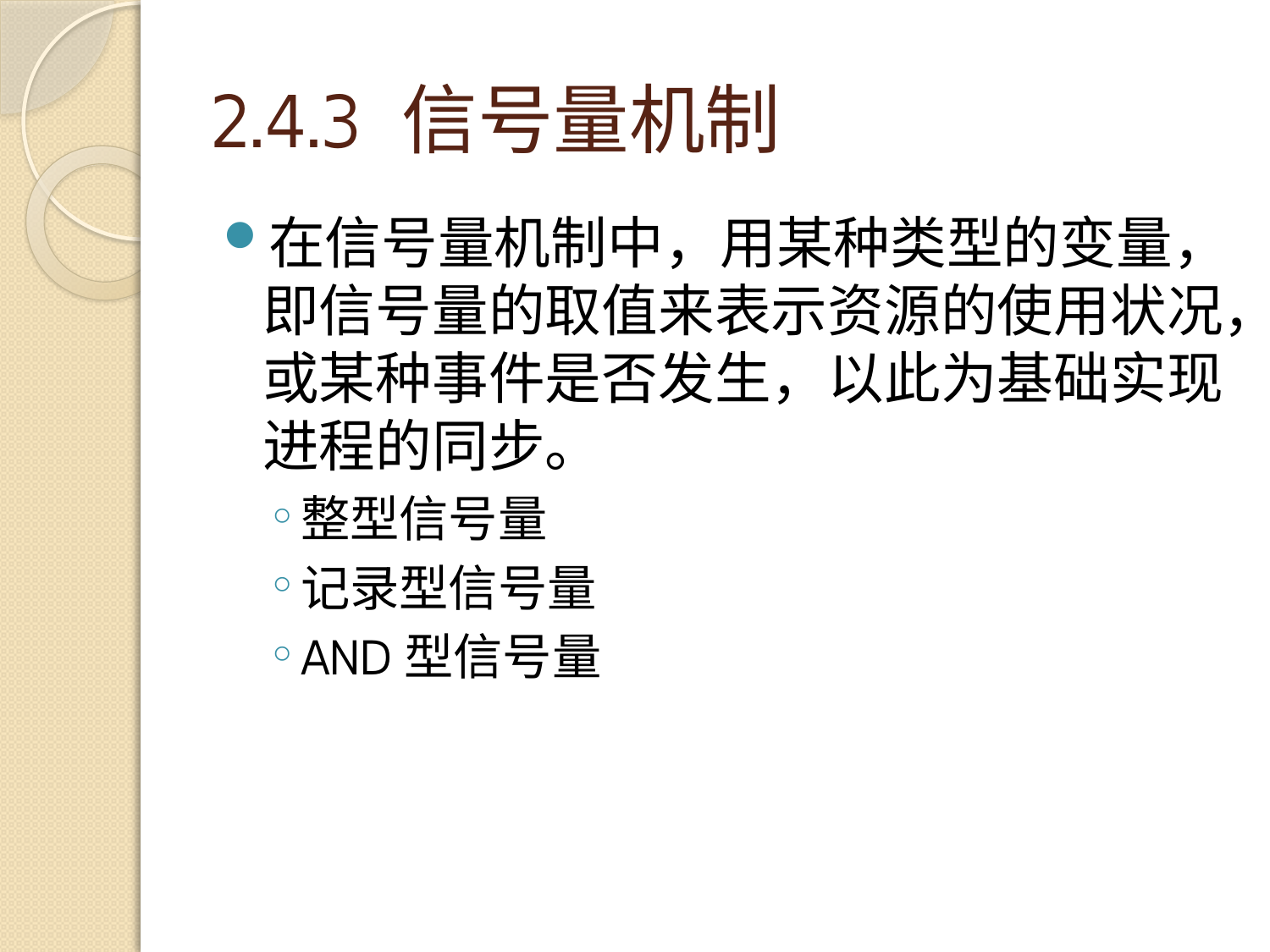

# 2.4.3 信号量机制
在信号量机制中，用某种类型的变量，即信号量的取值来表示资源的使用状况，或某种事件是否发生，以此为基础实现进程的同步。
整型信号量
记录型信号量
AND型信号量